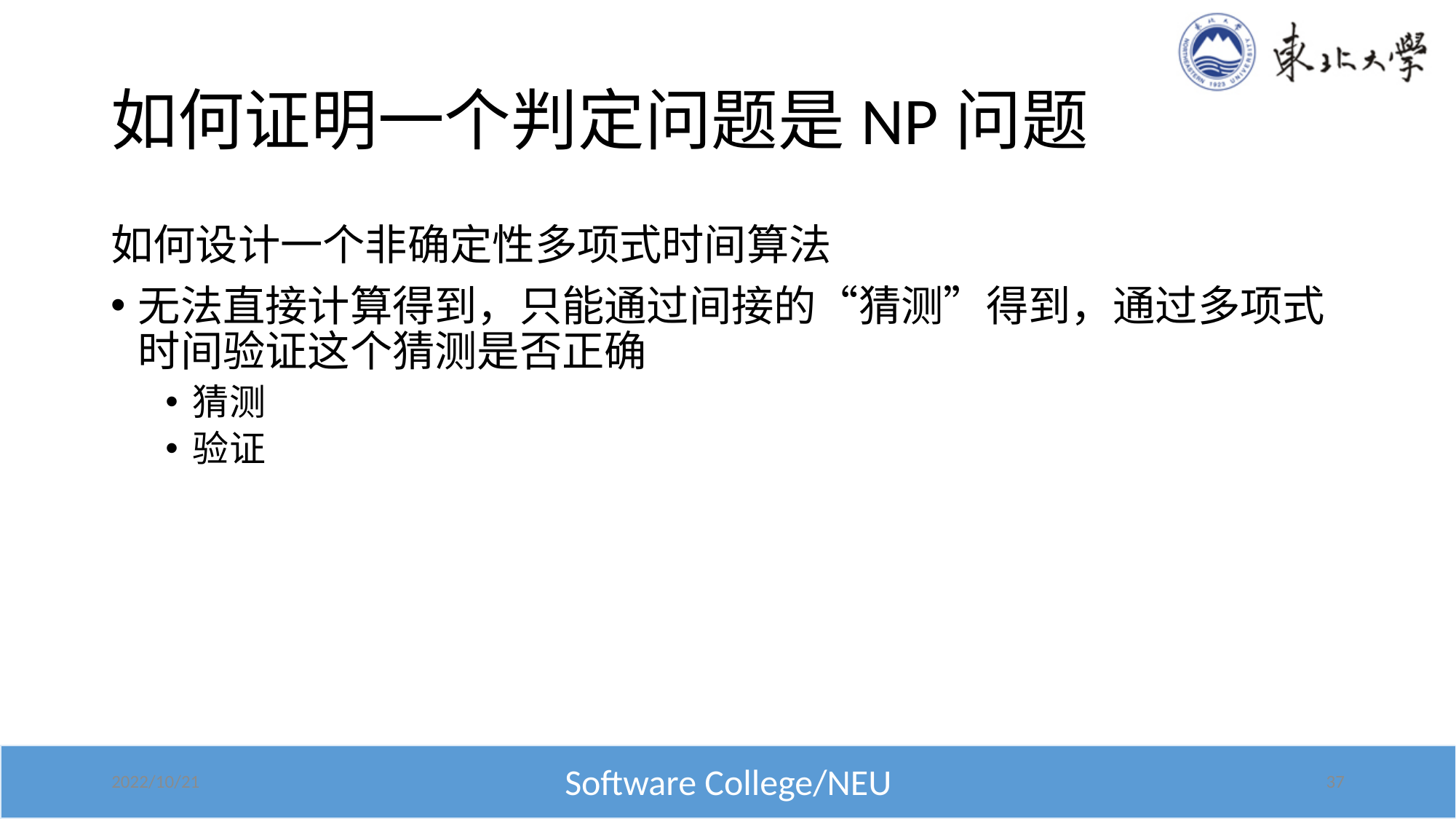

# 如何证明一个判定问题是NP问题
如何设计一个非确定性多项式时间算法
无法直接计算得到，只能通过间接的“猜测”得到，通过多项式时间验证这个猜测是否正确
猜测
验证